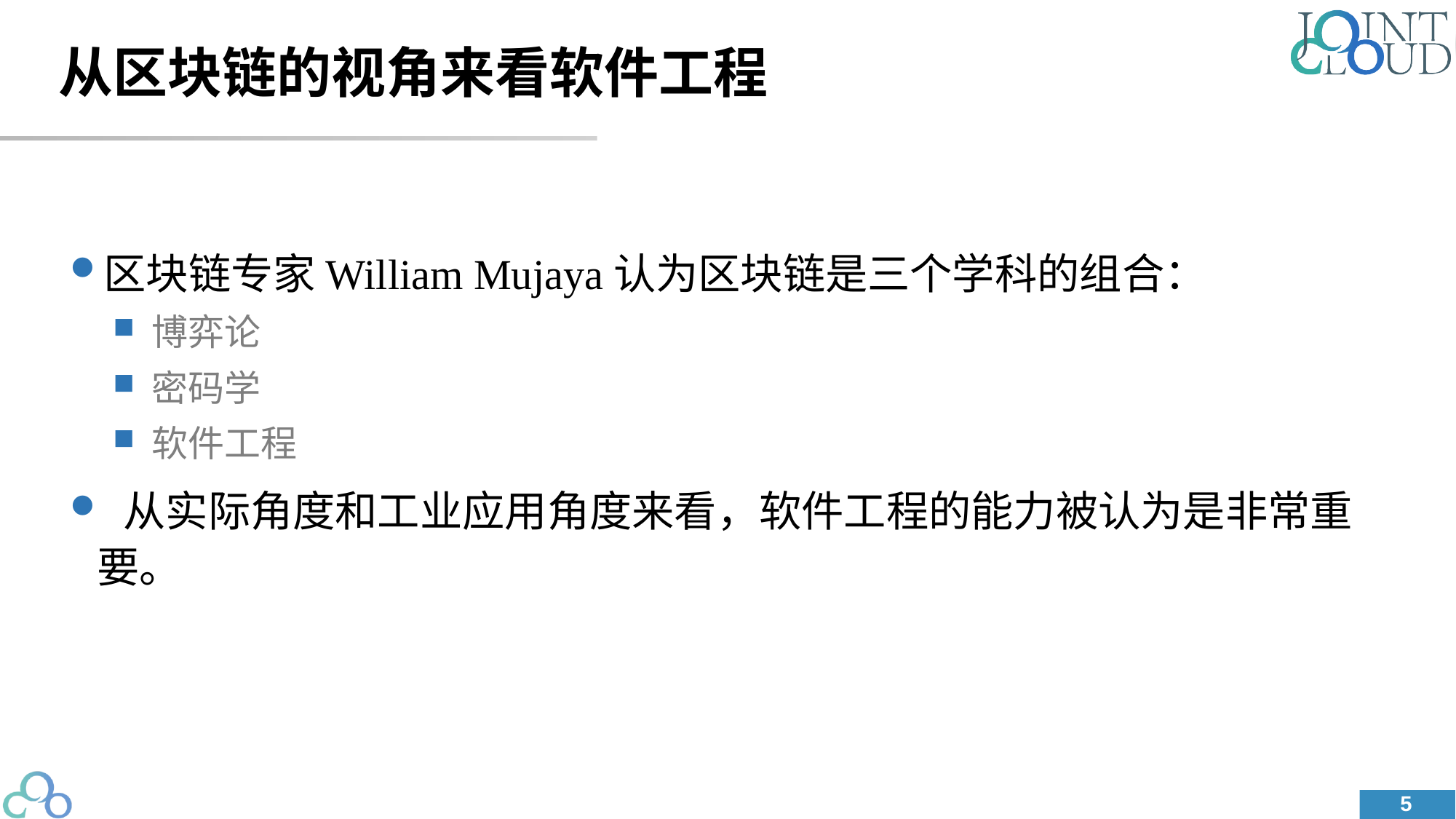

# 从区块链的视角来看软件工程
区块链专家William Mujaya认为区块链是三个学科的组合：
博弈论
密码学
软件工程
 从实际角度和工业应用角度来看，软件工程的能力被认为是非常重要。

5